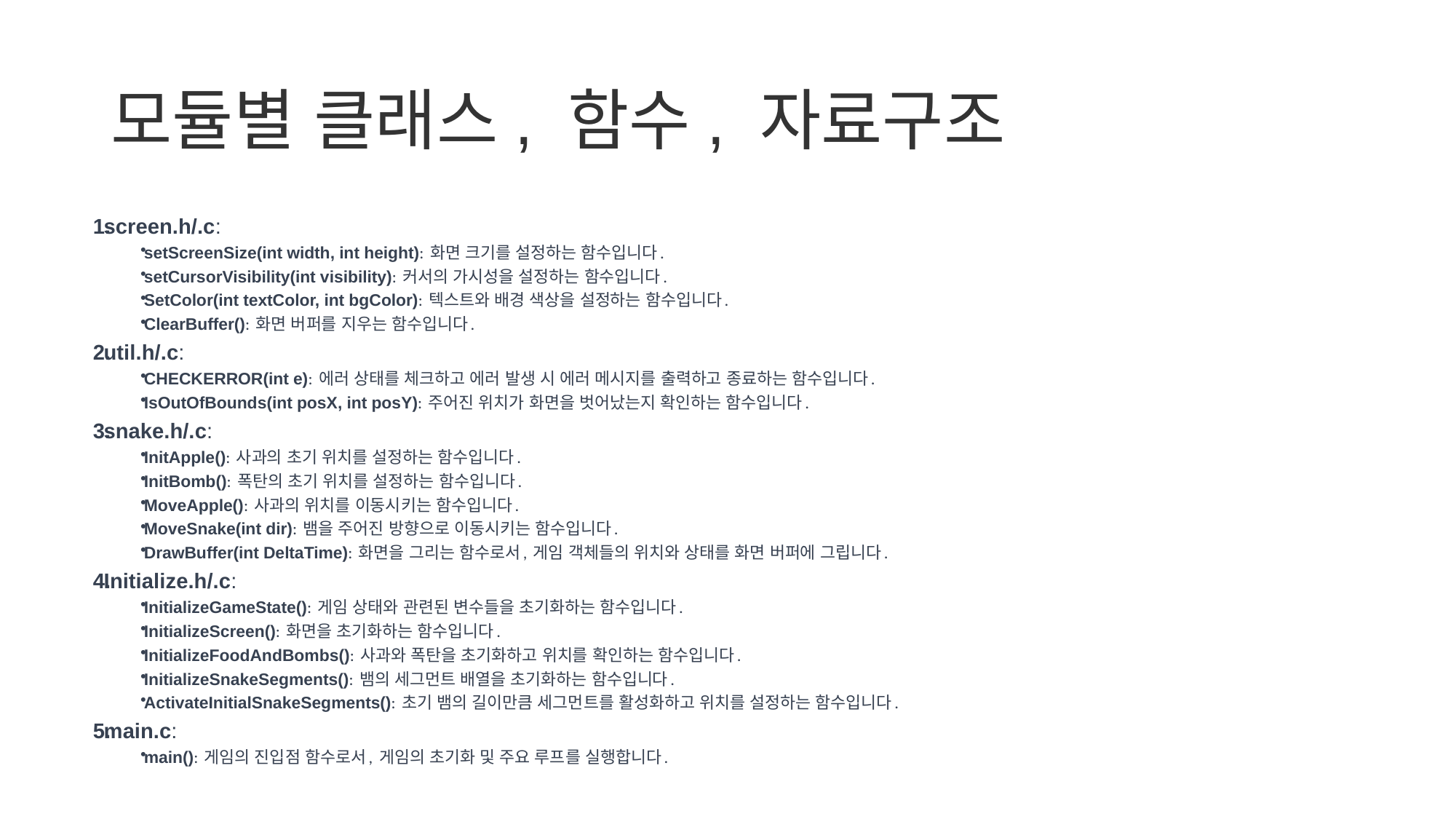

# 모듈별 클래스, 함수, 자료구조

screen.h/.c:
setScreenSize(int width, int height): 화면 크기를 설정하는 함수입니다.
setCursorVisibility(int visibility): 커서의 가시성을 설정하는 함수입니다.
SetColor(int textColor, int bgColor): 텍스트와 배경 색상을 설정하는 함수입니다.
ClearBuffer(): 화면 버퍼를 지우는 함수입니다.
util.h/.c:
CHECKERROR(int e): 에러 상태를 체크하고 에러 발생 시 에러 메시지를 출력하고 종료하는 함수입니다.
IsOutOfBounds(int posX, int posY): 주어진 위치가 화면을 벗어났는지 확인하는 함수입니다.
snake.h/.c:
InitApple(): 사과의 초기 위치를 설정하는 함수입니다.
InitBomb(): 폭탄의 초기 위치를 설정하는 함수입니다.
MoveApple(): 사과의 위치를 이동시키는 함수입니다.
MoveSnake(int dir): 뱀을 주어진 방향으로 이동시키는 함수입니다.
DrawBuffer(int DeltaTime): 화면을 그리는 함수로서, 게임 객체들의 위치와 상태를 화면 버퍼에 그립니다.
Initialize.h/.c:
InitializeGameState(): 게임 상태와 관련된 변수들을 초기화하는 함수입니다.
InitializeScreen(): 화면을 초기화하는 함수입니다.
InitializeFoodAndBombs(): 사과와 폭탄을 초기화하고 위치를 확인하는 함수입니다.
InitializeSnakeSegments(): 뱀의 세그먼트 배열을 초기화하는 함수입니다.
ActivateInitialSnakeSegments(): 초기 뱀의 길이만큼 세그먼트를 활성화하고 위치를 설정하는 함수입니다.
main.c:
main(): 게임의 진입점 함수로서, 게임의 초기화 및 주요 루프를 실행합니다.